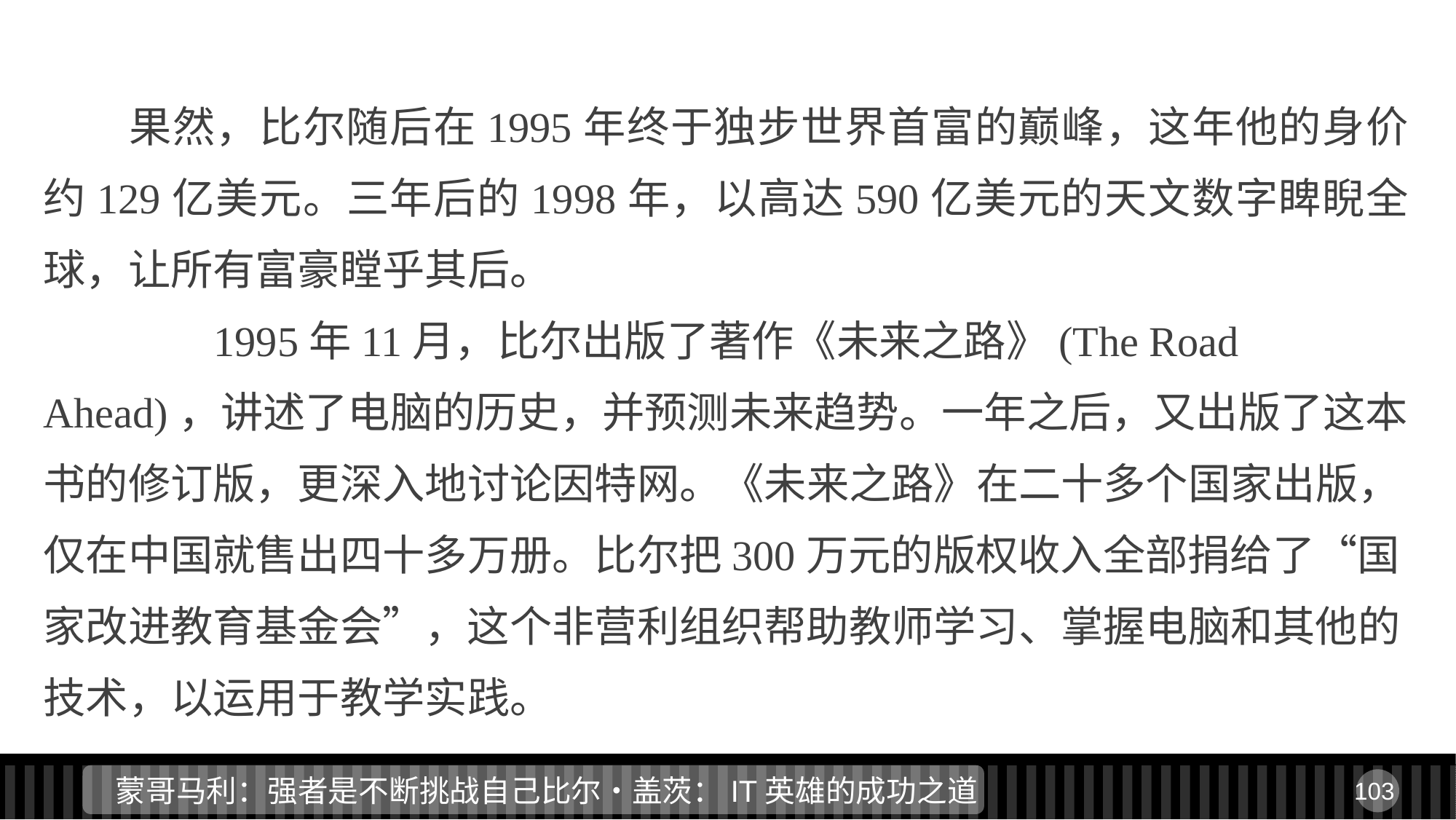

果然，比尔随后在1995年终于独步世界首富的巅峰，这年他的身价约129亿美元。三年后的1998年，以高达590亿美元的天文数字睥睨全球，让所有富豪瞠乎其后。
        1995年11月，比尔出版了著作《未来之路》(The Road Ahead)，讲述了电脑的历史，并预测未来趋势。一年之后，又出版了这本书的修订版，更深入地讨论因特网。《未来之路》在二十多个国家出版，仅在中国就售出四十多万册。比尔把300万元的版权收入全部捐给了“国家改进教育基金会”，这个非营利组织帮助教师学习、掌握电脑和其他的技术，以运用于教学实践。